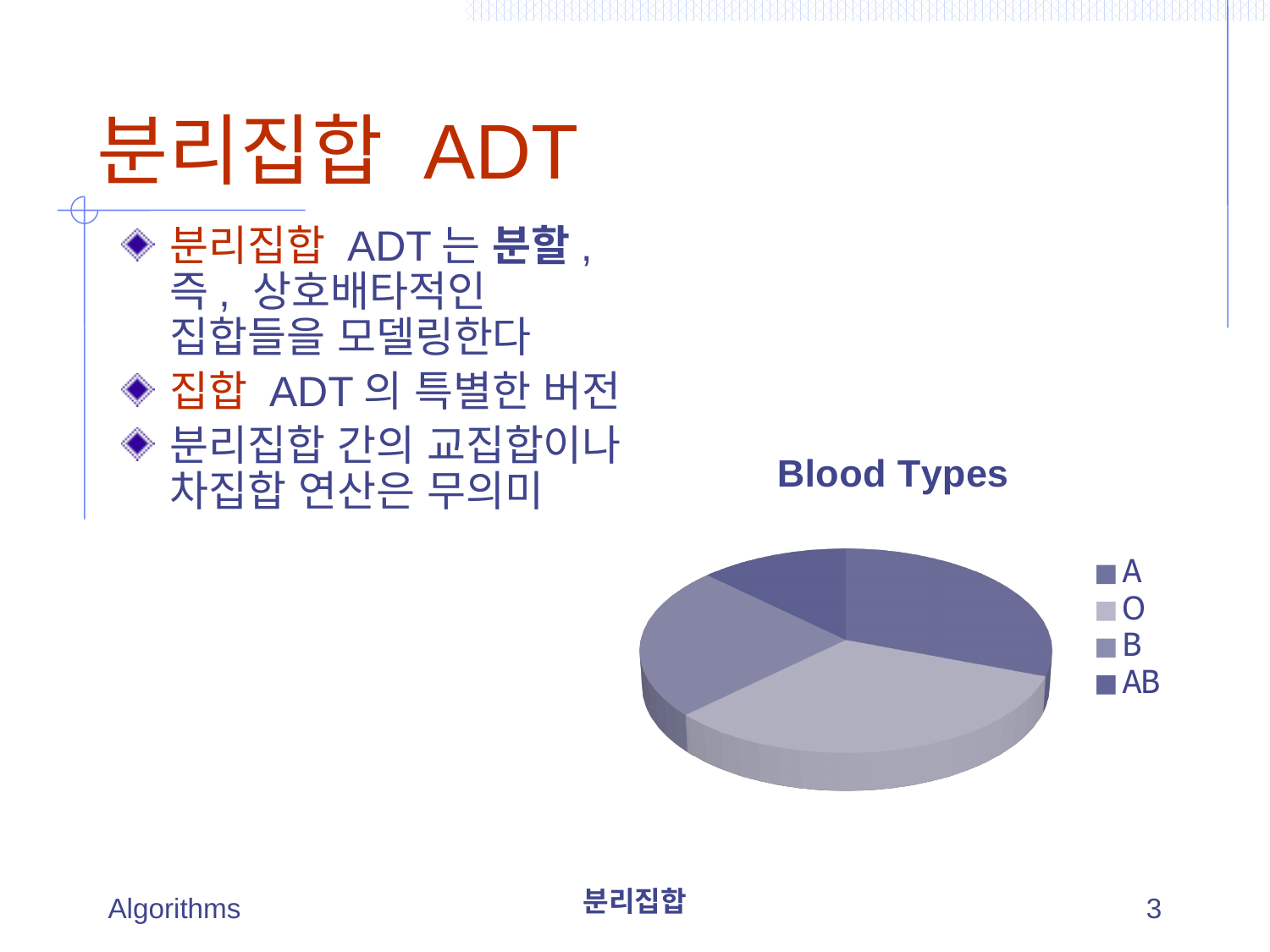

# 분리집합 ADT
분리집합 ADT는 분할, 즉, 상호배타적인 집합들을 모델링한다
집합 ADT의 특별한 버전
분리집합 간의 교집합이나 차집합 연산은 무의미

[unsupported chart]

Algorithms
분리집합
3